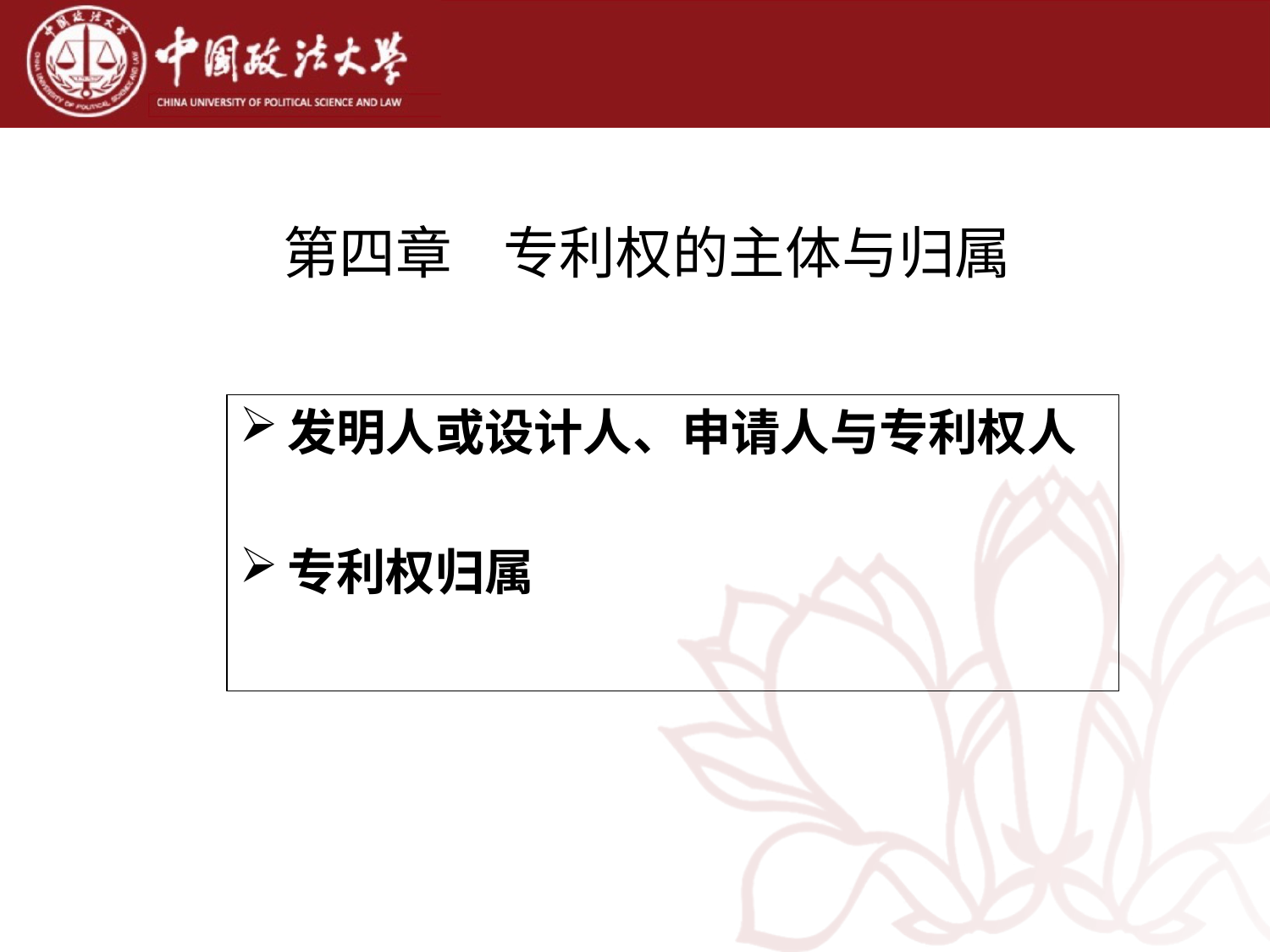

第四章    专利权的主体与归属
发明人或设计人、申请人与专利权人
专利权归属